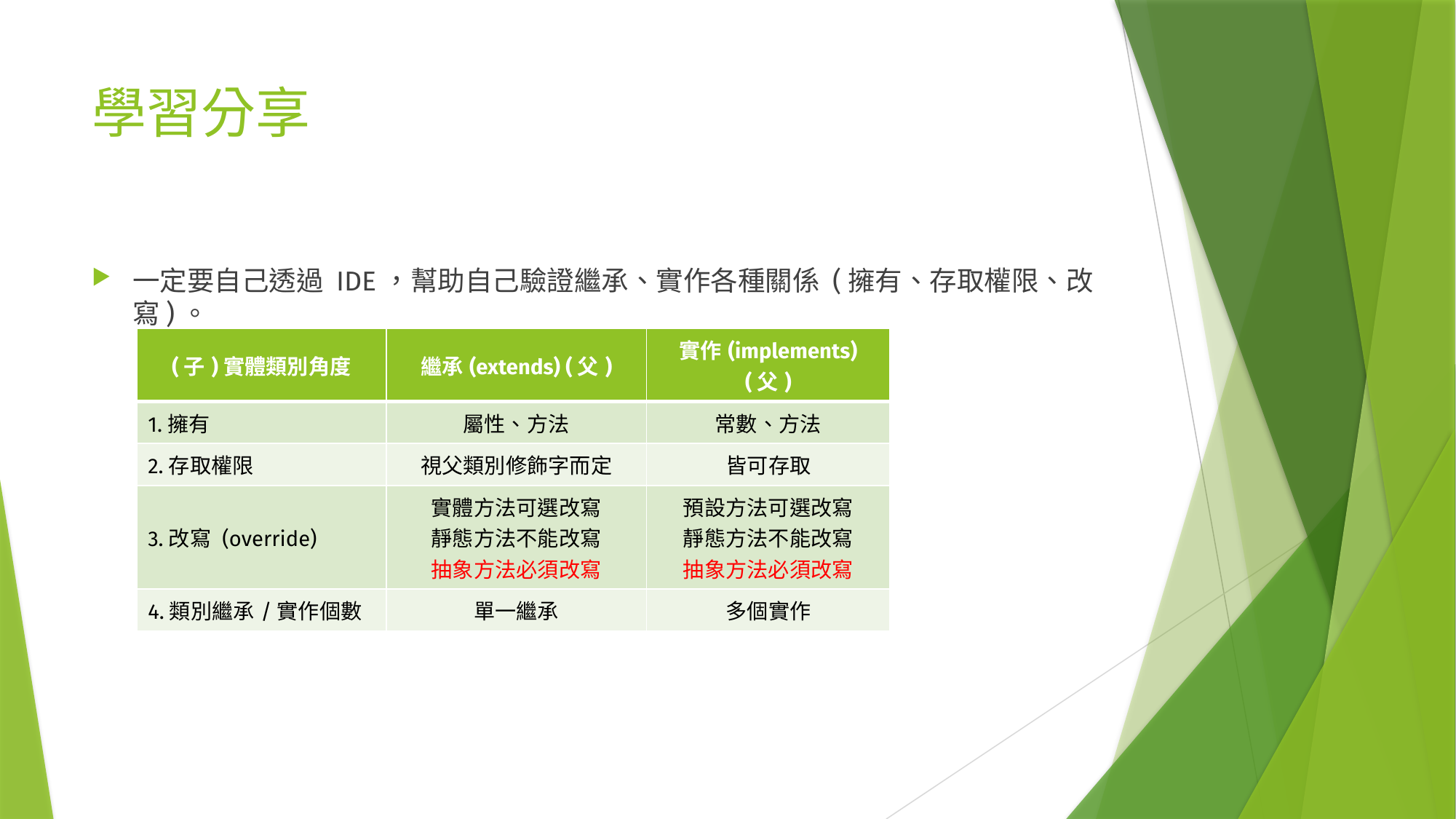

# 學習分享
一定要自己透過 IDE，幫助自己驗證繼承、實作各種關係 (擁有、存取權限、改寫)。
| (子)實體類別角度 | 繼承(extends) (父) | 實作(implements) (父) |
| --- | --- | --- |
| 1.擁有 | 屬性、方法 | 常數、方法 |
| 2.存取權限 | 視父類別修飾字而定 | 皆可存取 |
| 3.改寫 (override) | 實體方法可選改寫 靜態方法不能改寫 抽象方法必須改寫 | 預設方法可選改寫 靜態方法不能改寫 抽象方法必須改寫 |
| 4.類別繼承/實作個數 | 單一繼承 | 多個實作 |